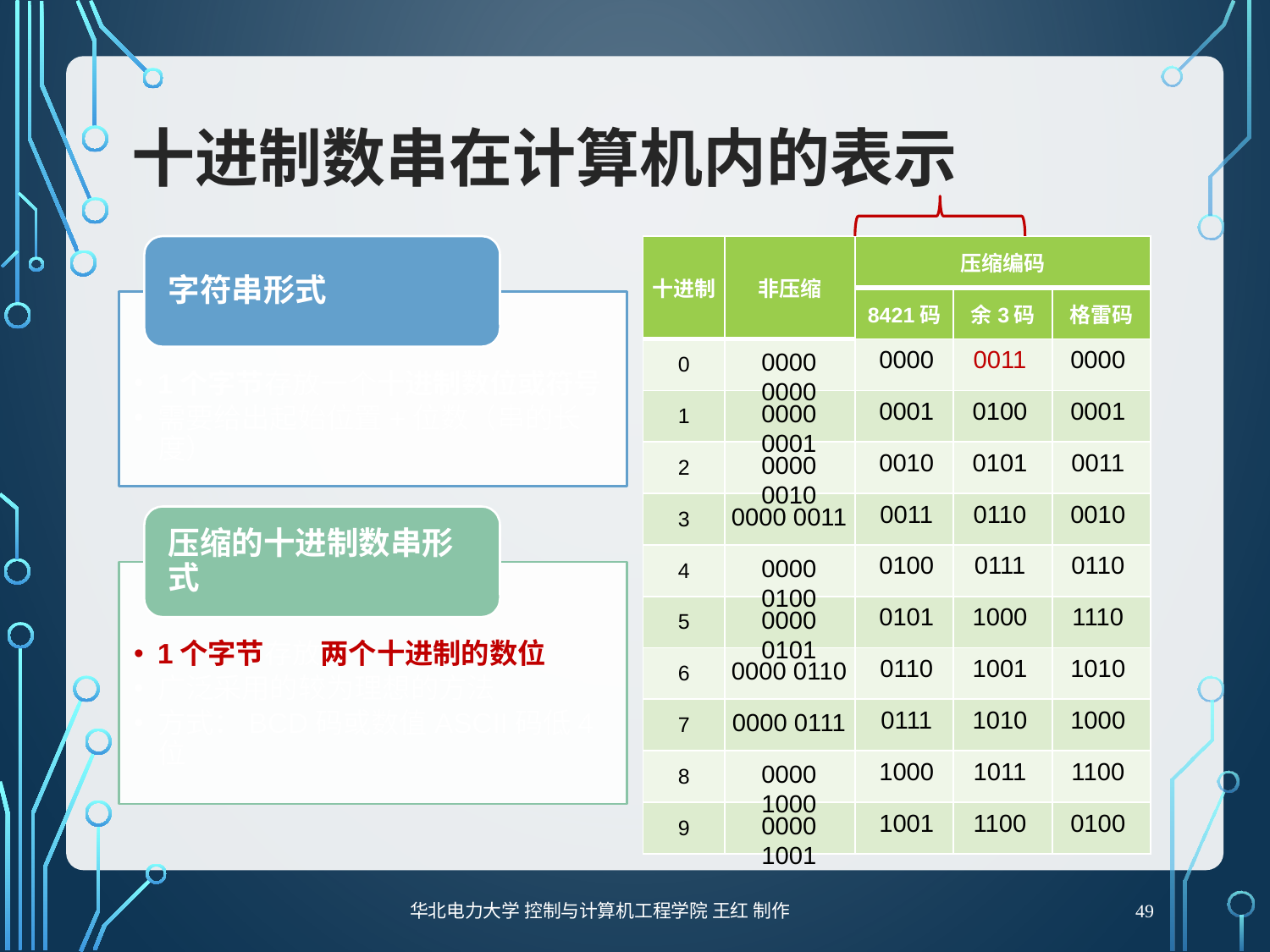

# 十进制数串在计算机内的表示

1个字节存放一个十进制数位或符号
需要给出起始位置+位数（串的长度）
字符串形式
1个字节存放两个十进制的数位
广泛采用的较为理想的方法
方式：BCD码或数值ASCII码低4位
压缩的十进制数串形式
| 十进制 | 非压缩 | 压缩编码 | 余3码 | 格雷码 |
| --- | --- | --- | --- | --- |
|  |  | 8421码 | 余3码 | 格雷码 |
| 0 |  |  |  |  |
| 1 |  |  |  |  |
| 2 |  |  |  |  |
| 3 |  |  |  |  |
| 4 |  |  |  |  |
| 5 |  |  |  |  |
| 6 |  |  |  |  |
| 7 |  |  |  |  |
| 8 |  |  |  |  |
| 9 |  |  |  |  |
0000
0011
0000
0000 0000
0001
0100
0001
0000 0001
0010
0101
0011
0000 0010
0011
0110
0010
0000 0011
0100
0111
0110
0000 0100
0101
1000
1110
0000 0101
0110
1001
1010
0000 0110
0111
1010
1000
0000 0111
1000
1011
1100
0000 1000
1001
1100
0100
0000 1001
华北电力大学 控制与计算机工程学院 王红 制作
49